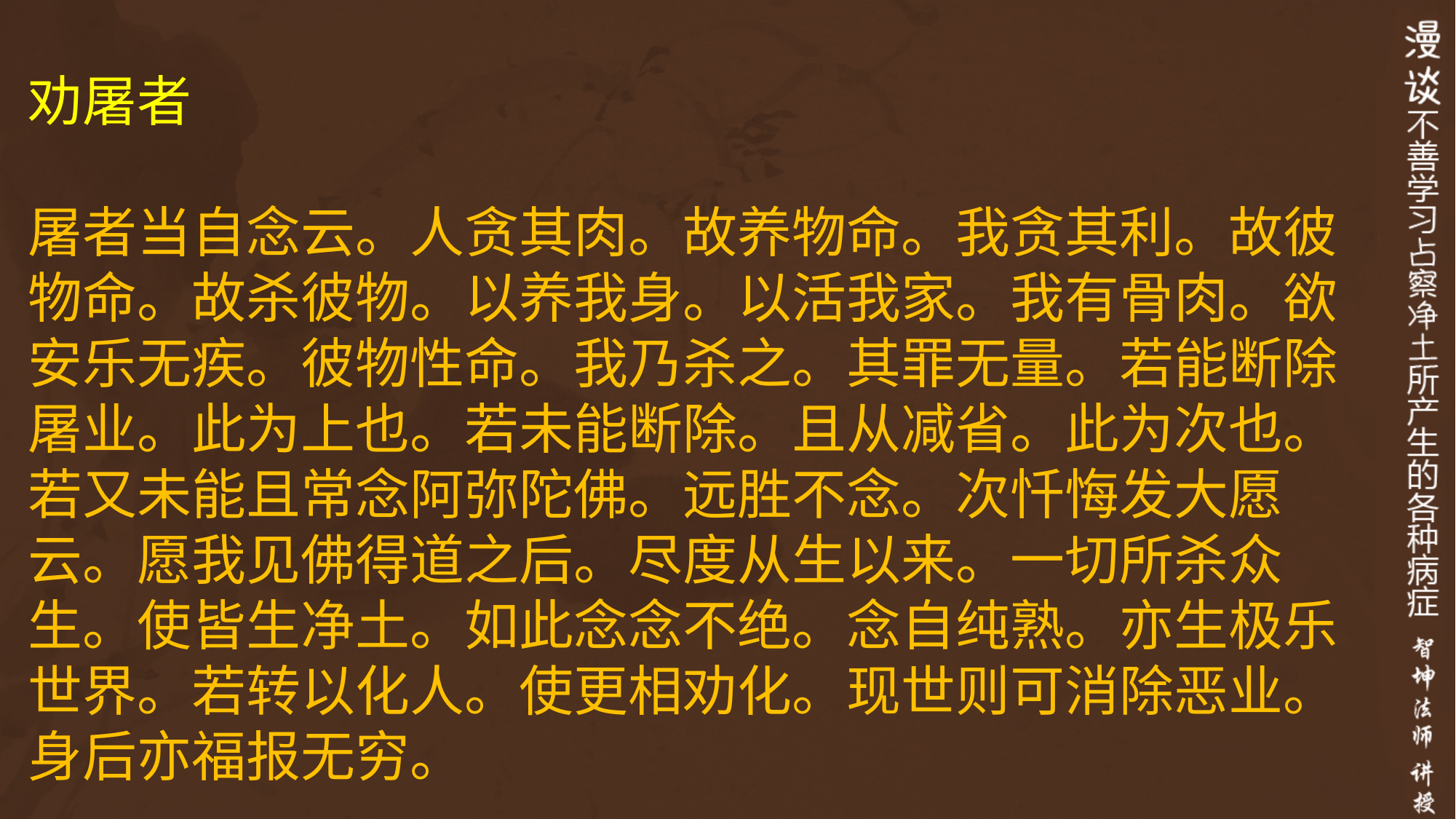

劝屠者

屠者当自念云。人贪其肉。故养物命。我贪其利。故彼物命。故杀彼物。以养我身。以活我家。我有骨肉。欲安乐无疾。彼物性命。我乃杀之。其罪无量。若能断除屠业。此为上也。若未能断除。且从减省。此为次也。若又未能且常念阿弥陀佛。远胜不念。次忏悔发大愿云。愿我见佛得道之后。尽度从生以来。一切所杀众生。使皆生净土。如此念念不绝。念自纯熟。亦生极乐世界。若转以化人。使更相劝化。现世则可消除恶业。身后亦福报无穷。